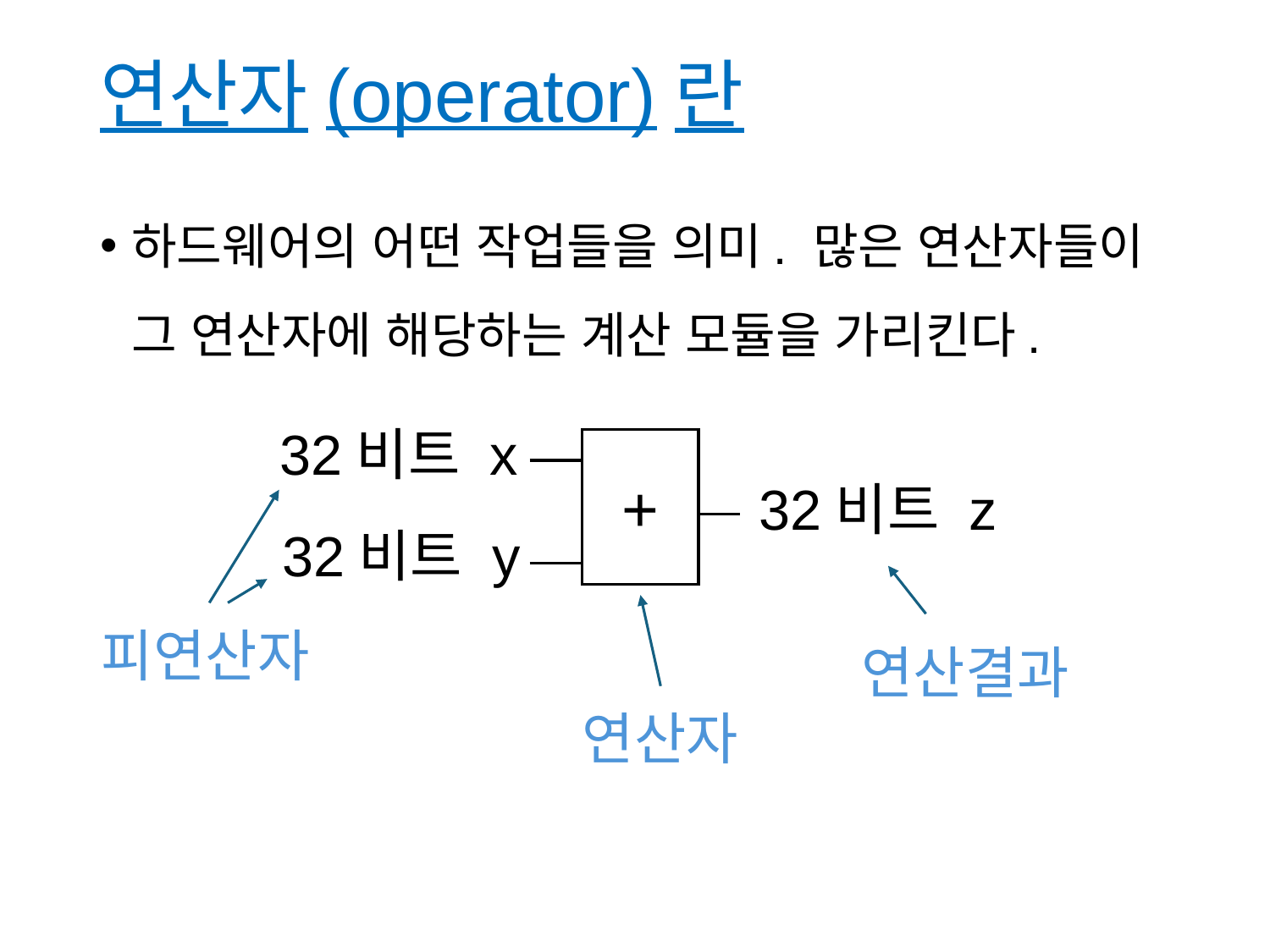

# 연산자(operator)란
하드웨어의 어떤 작업들을 의미. 많은 연산자들이 그 연산자에 해당하는 계산 모듈을 가리킨다.
32비트 x
+
32비트 z
32비트 y
피연산자
연산결과
연산자